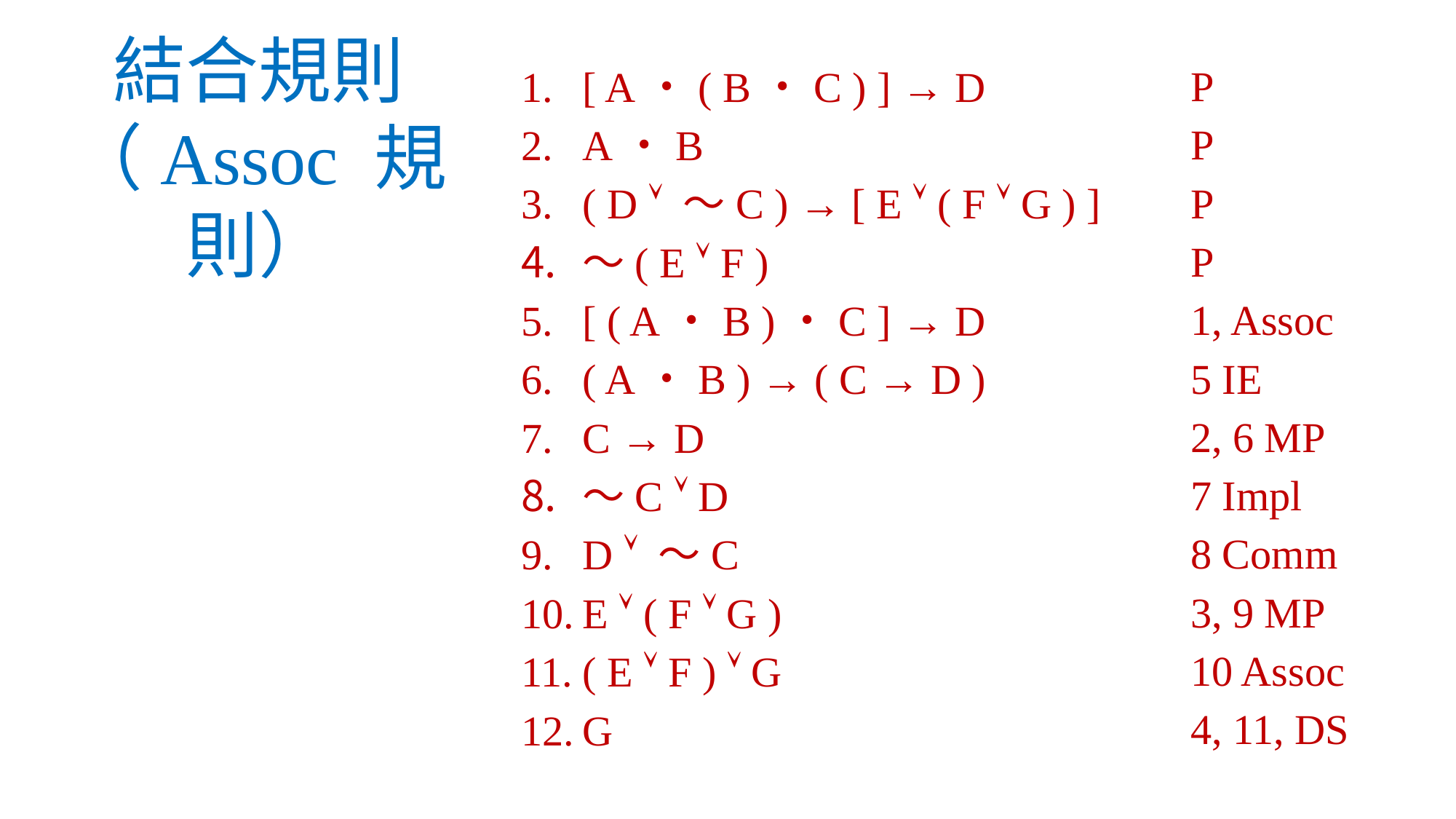

P
P
P
P
1, Assoc
5 IE
2, 6 MP
7 Impl
8 Comm
3, 9 MP
10 Assoc
4, 11, DS
[ A・( B・C ) ] → D
A・B
( D ∨ ～C ) → [ E ∨ ( F ∨ G ) ]
～( E ∨ F )
[ ( A・B )・C ] → D
( A・B ) → ( C → D )
C → D
～C ∨ D
D ∨ ～C
E ∨ ( F ∨ G )
( E ∨ F ) ∨ G
G
# 結合規則 （Assoc 規則）